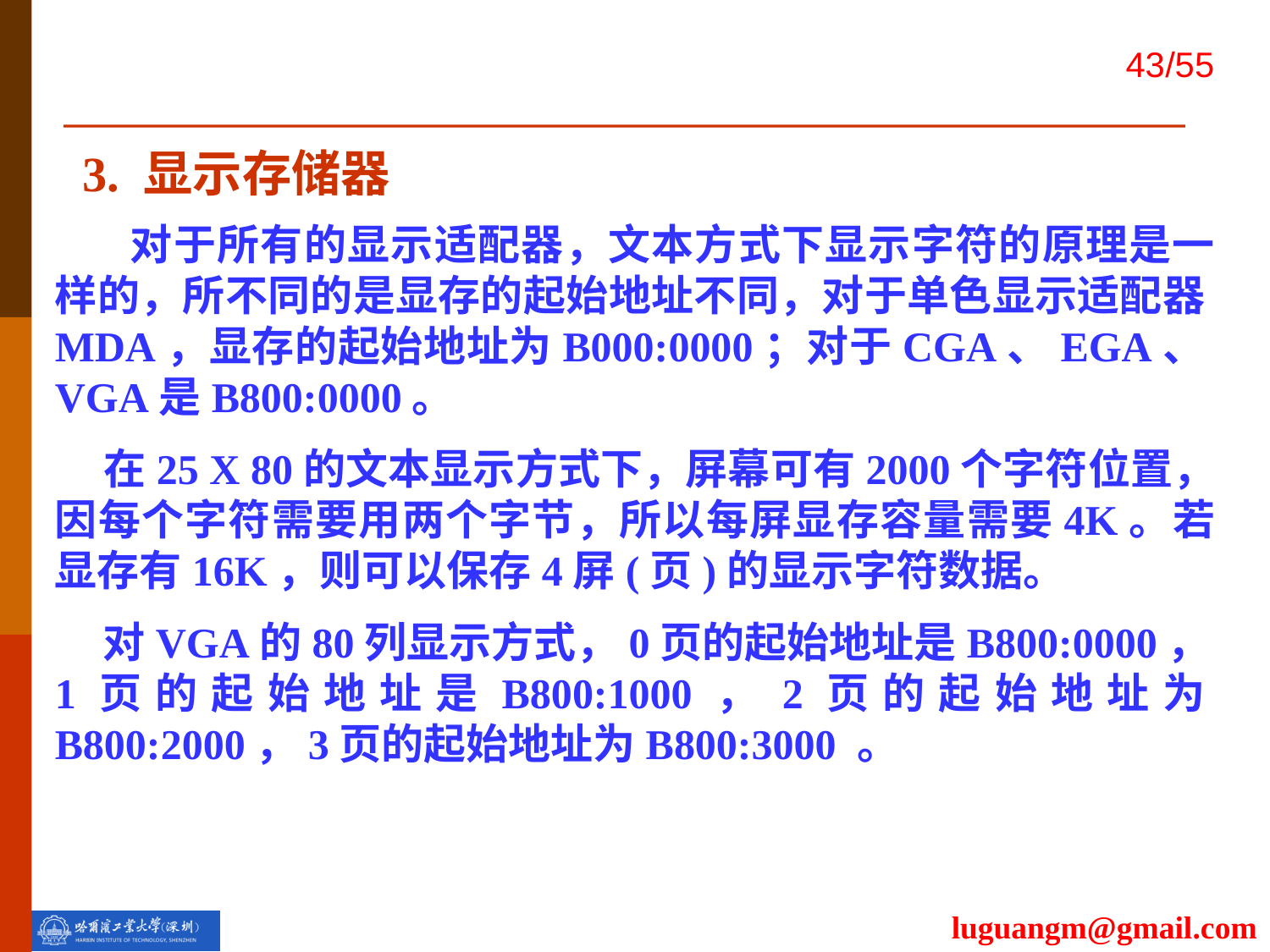

3. 显示存储器
      对于所有的显示适配器，文本方式下显示字符的原理是一样的，所不同的是显存的起始地址不同，对于单色显示适配器MDA，显存的起始地址为B000:0000；对于CGA、EGA、VGA是B800:0000。
    在25 X 80的文本显示方式下，屏幕可有2000个字符位置，因每个字符需要用两个字节，所以每屏显存容量需要4K。若显存有16K，则可以保存4屏(页)的显示字符数据。
    对VGA的80列显示方式，0页的起始地址是B800:0000，1页的起始地址是B800:1000，2页的起始地址为B800:2000，3页的起始地址为B800:3000 。